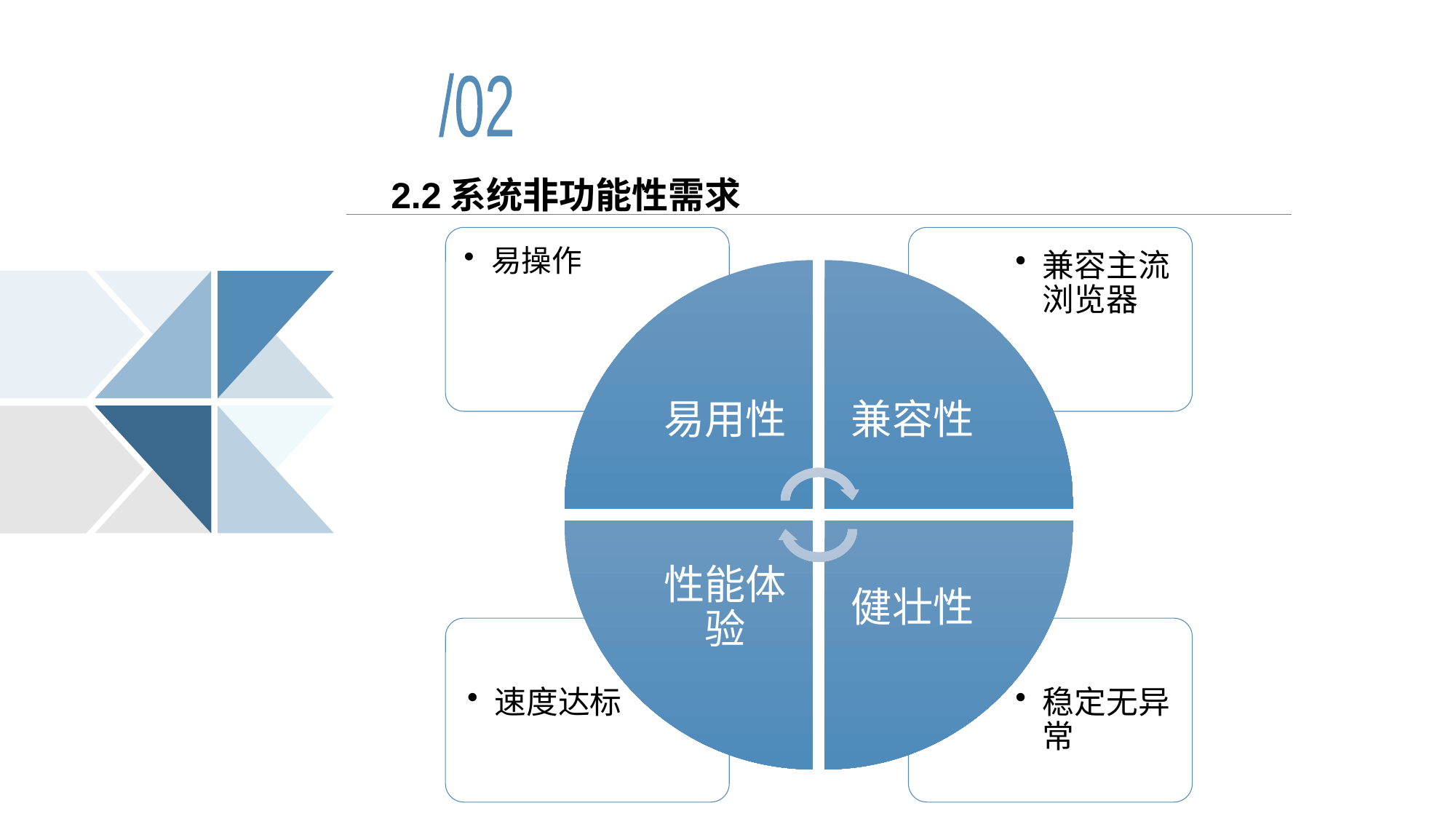

/02
# 2.2系统非功能性需求
稳定无异常
速度达标
兼容主流浏览器
易操作
易用性
兼容性
健壮性
性能体验